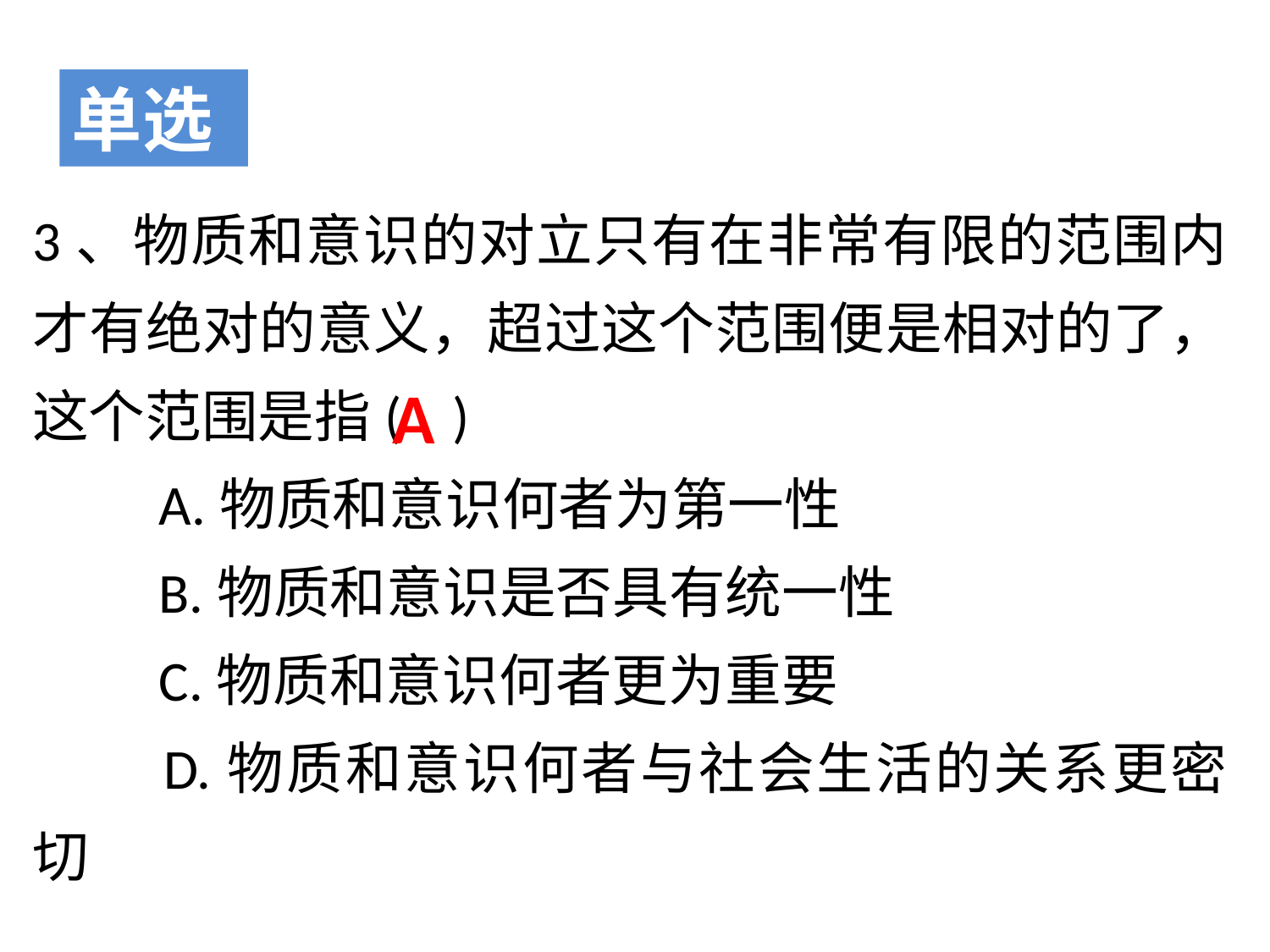

单选
3、物质和意识的对立只有在非常有限的范围内才有绝对的意义，超过这个范围便是相对的了，这个范围是指(    )
　　A.物质和意识何者为第一性
　　B.物质和意识是否具有统一性
　　C.物质和意识何者更为重要
　　D.物质和意识何者与社会生活的关系更密切

A